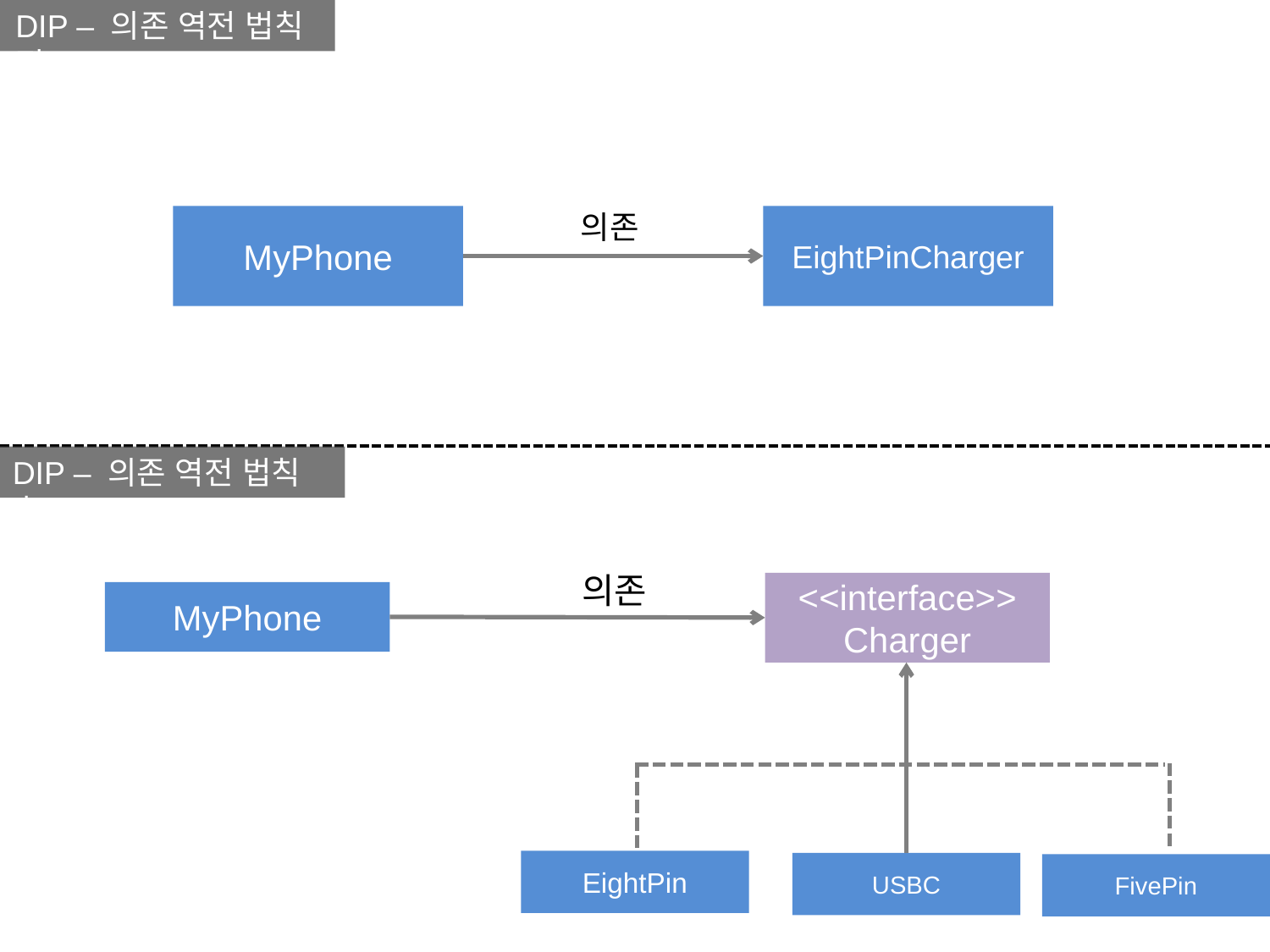

DIP – 의존 역전 법칙 전
의존
MyPhone
EightPinCharger

DIP – 의존 역전 법칙 후
의존
<<interface>>
Charger
MyPhone
EightPin
USBC
FivePin